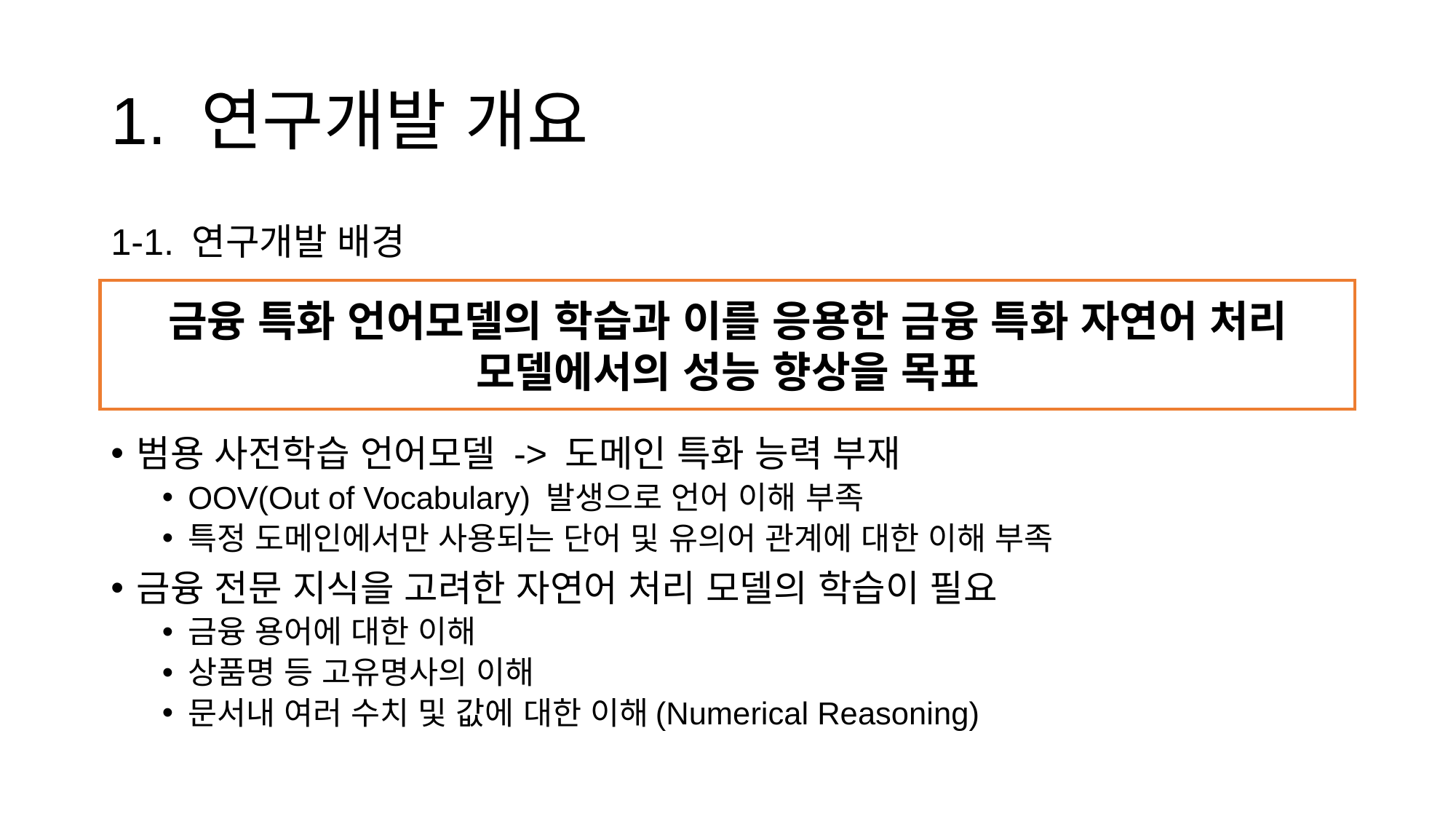

# 1. 연구개발 개요
1-1. 연구개발 배경

범용 사전학습 언어모델 -> 도메인 특화 능력 부재
OOV(Out of Vocabulary) 발생으로 언어 이해 부족
특정 도메인에서만 사용되는 단어 및 유의어 관계에 대한 이해 부족
금융 전문 지식을 고려한 자연어 처리 모델의 학습이 필요
금융 용어에 대한 이해
상품명 등 고유명사의 이해
문서내 여러 수치 및 값에 대한 이해(Numerical Reasoning)
금융 특화 언어모델의 학습과 이를 응용한 금융 특화 자연어 처리 모델에서의 성능 향상을 목표